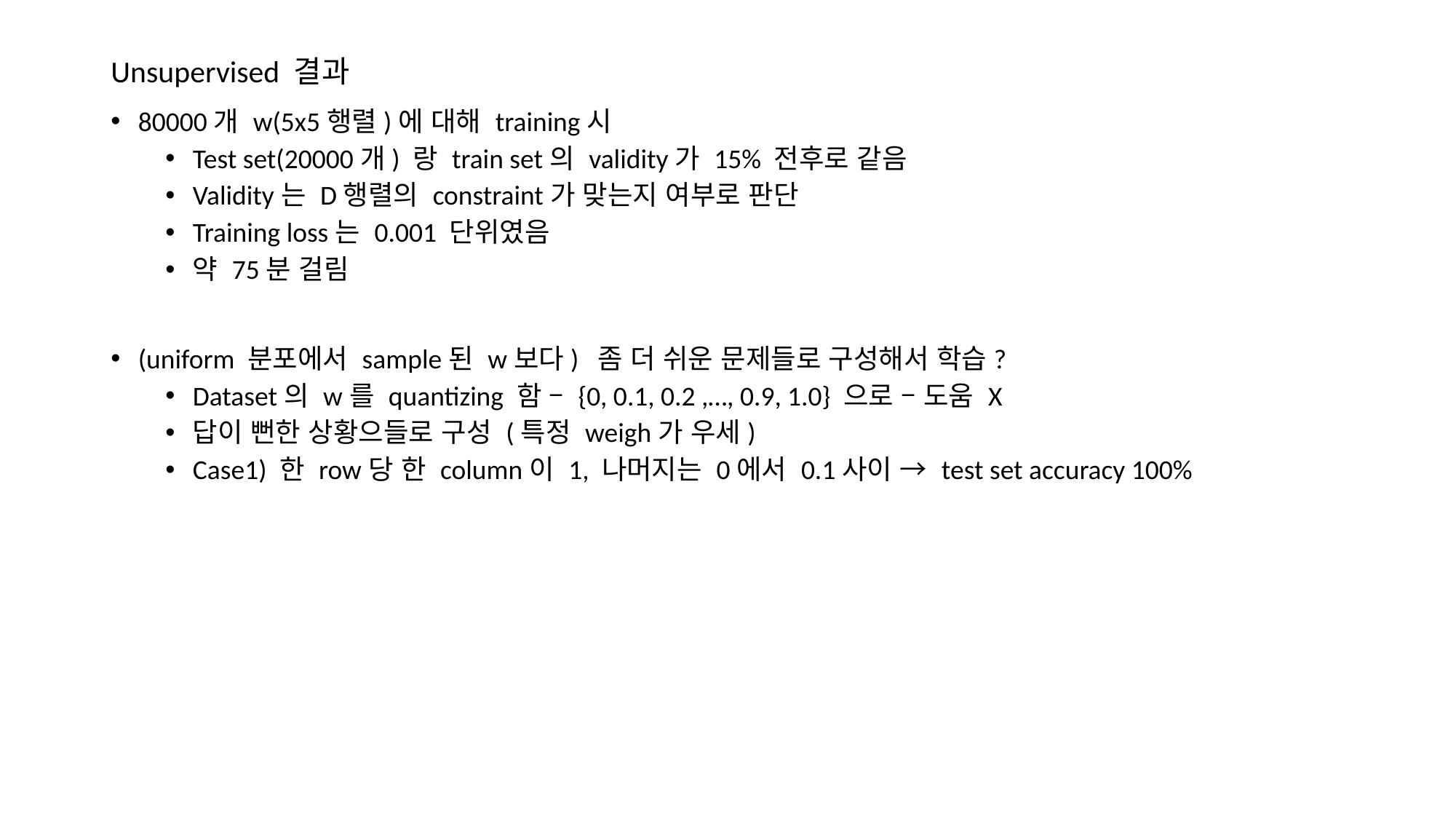

# Unsupervised 결과
80000개 w(5x5행렬)에 대해 training시
Test set(20000개) 랑 train set의 validity가 15% 전후로 같음
Validity는 D행렬의 constraint가 맞는지 여부로 판단
Training loss는 0.001 단위였음
약 75분 걸림

(uniform 분포에서 sample된 w보다)  좀 더 쉬운 문제들로 구성해서 학습?
Dataset의 w를 quantizing 함 – {0, 0.1, 0.2 ,…, 0.9, 1.0} 으로 – 도움 X
답이 뻔한 상황으들로 구성 (특정 weigh가 우세)
Case1) 한 row당 한 column이 1, 나머지는 0에서 0.1사이 → test set accuracy 100%